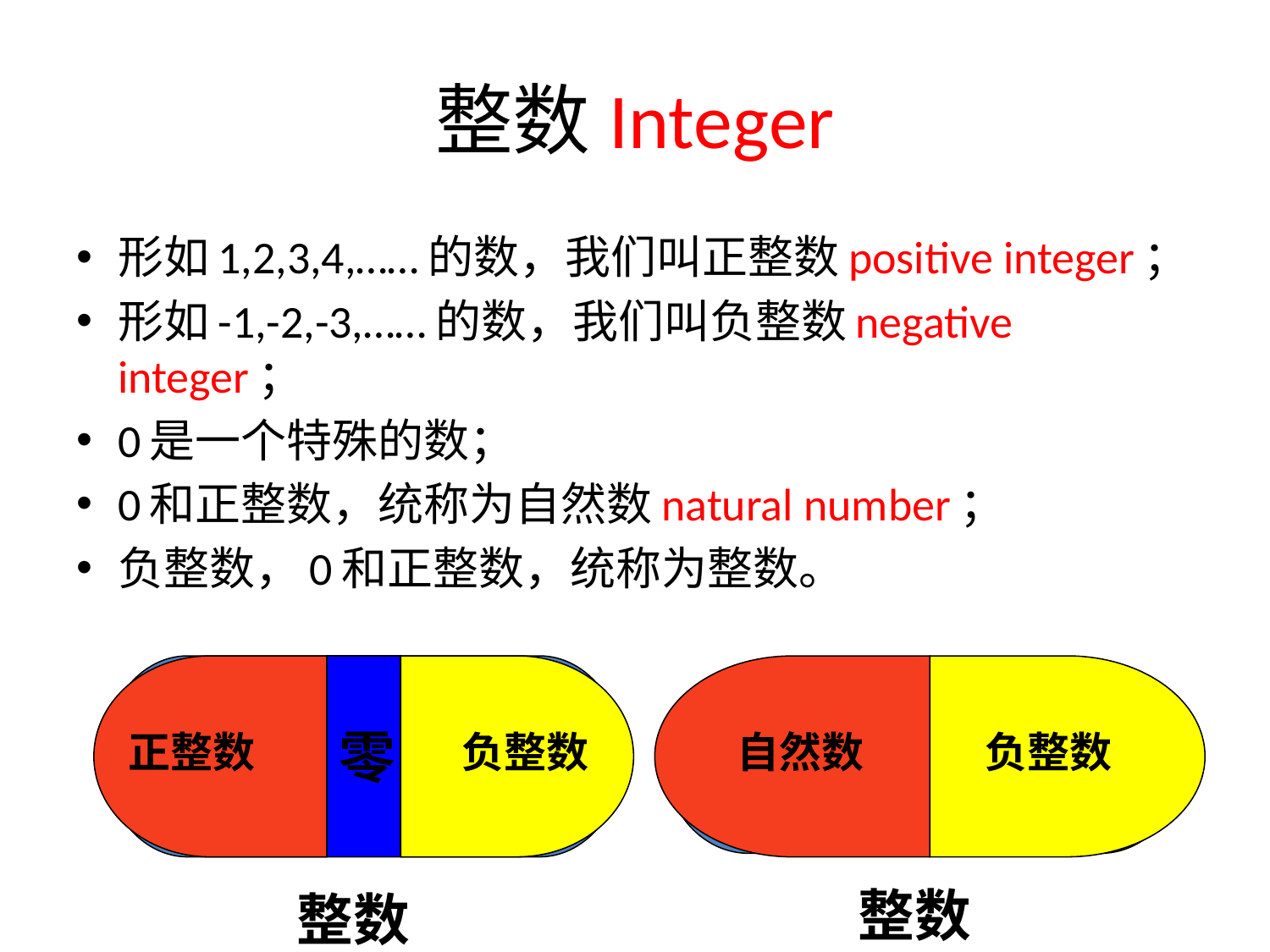

# 整数Integer
形如1,2,3,4,……的数，我们叫正整数positive integer；
形如-1,-2,-3,……的数，我们叫负整数negative integer；
0是一个特殊的数；
0和正整数，统称为自然数natural number；
负整数，0和正整数，统称为整数。

整数

整数
零
正整数
负整数
自然数
负整数